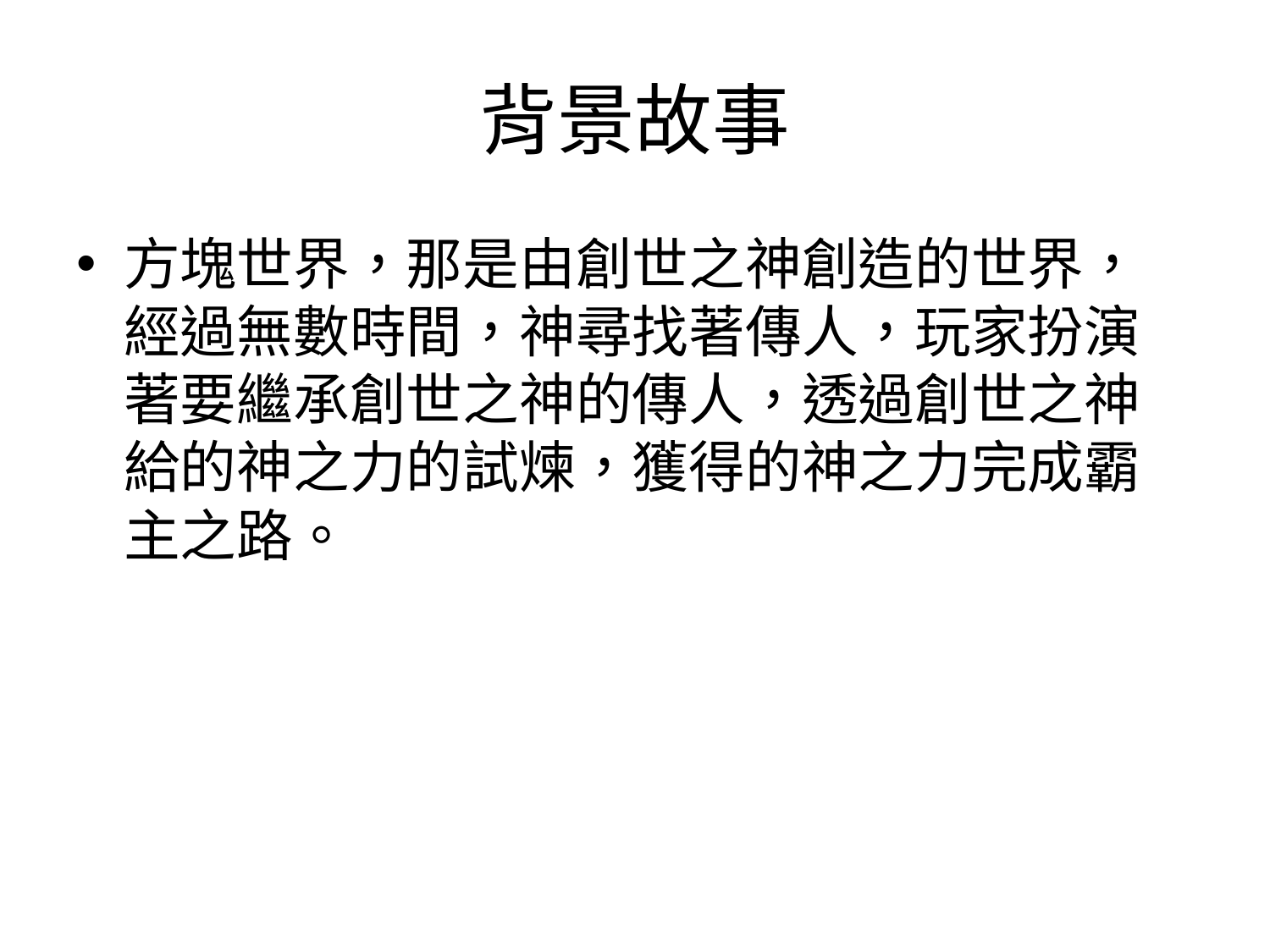

# 背景故事
方塊世界，那是由創世之神創造的世界，經過無數時間，神尋找著傳人，玩家扮演著要繼承創世之神的傳人，透過創世之神給的神之力的試煉，獲得的神之力完成霸主之路。